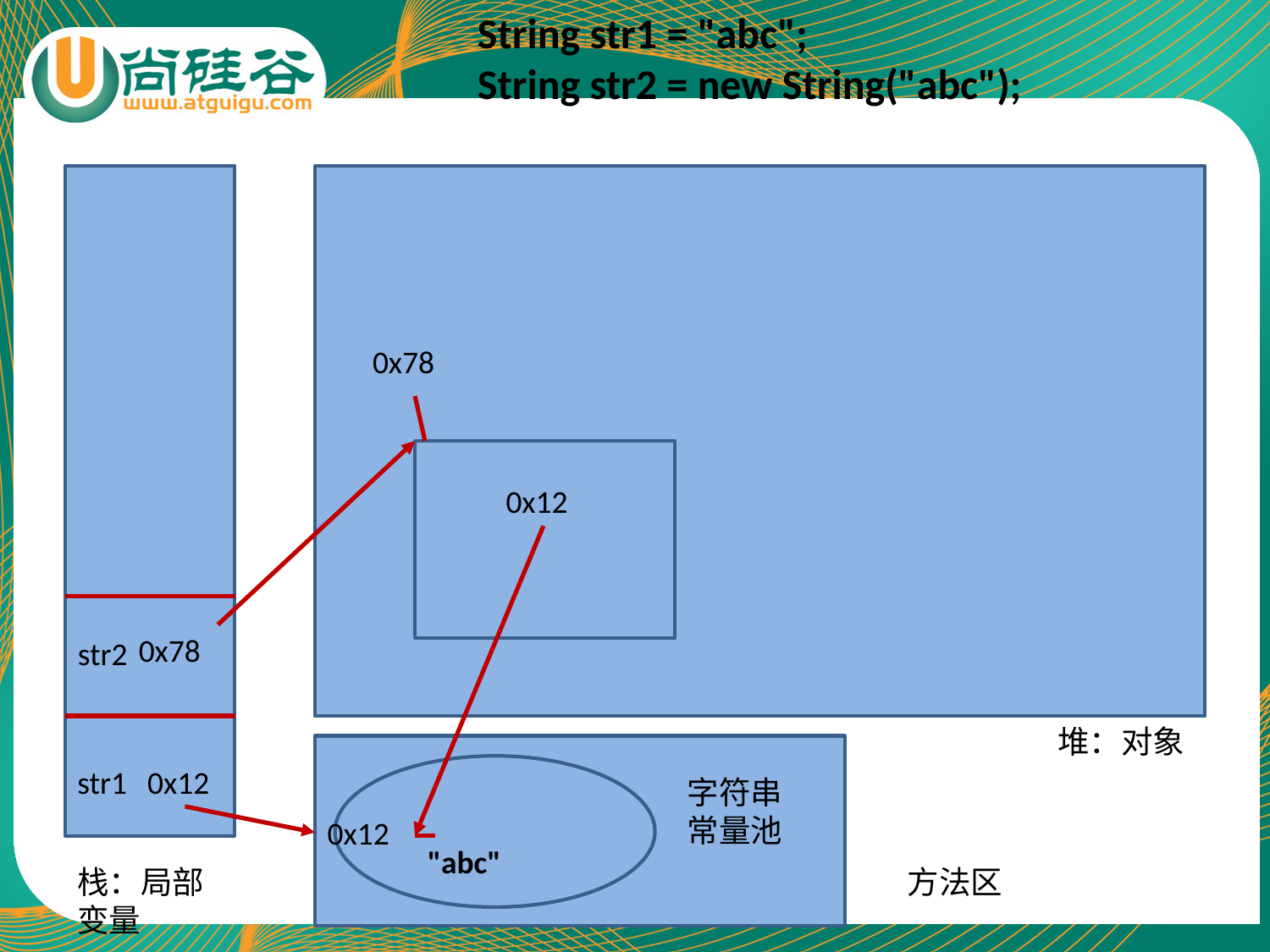

String str1 = "abc";
String str2 = new String("abc");

0x78

0x12
0x78
str2
堆：对象

str1
0x12

字符串常量池
0x12
"abc"
栈：局部变量
方法区